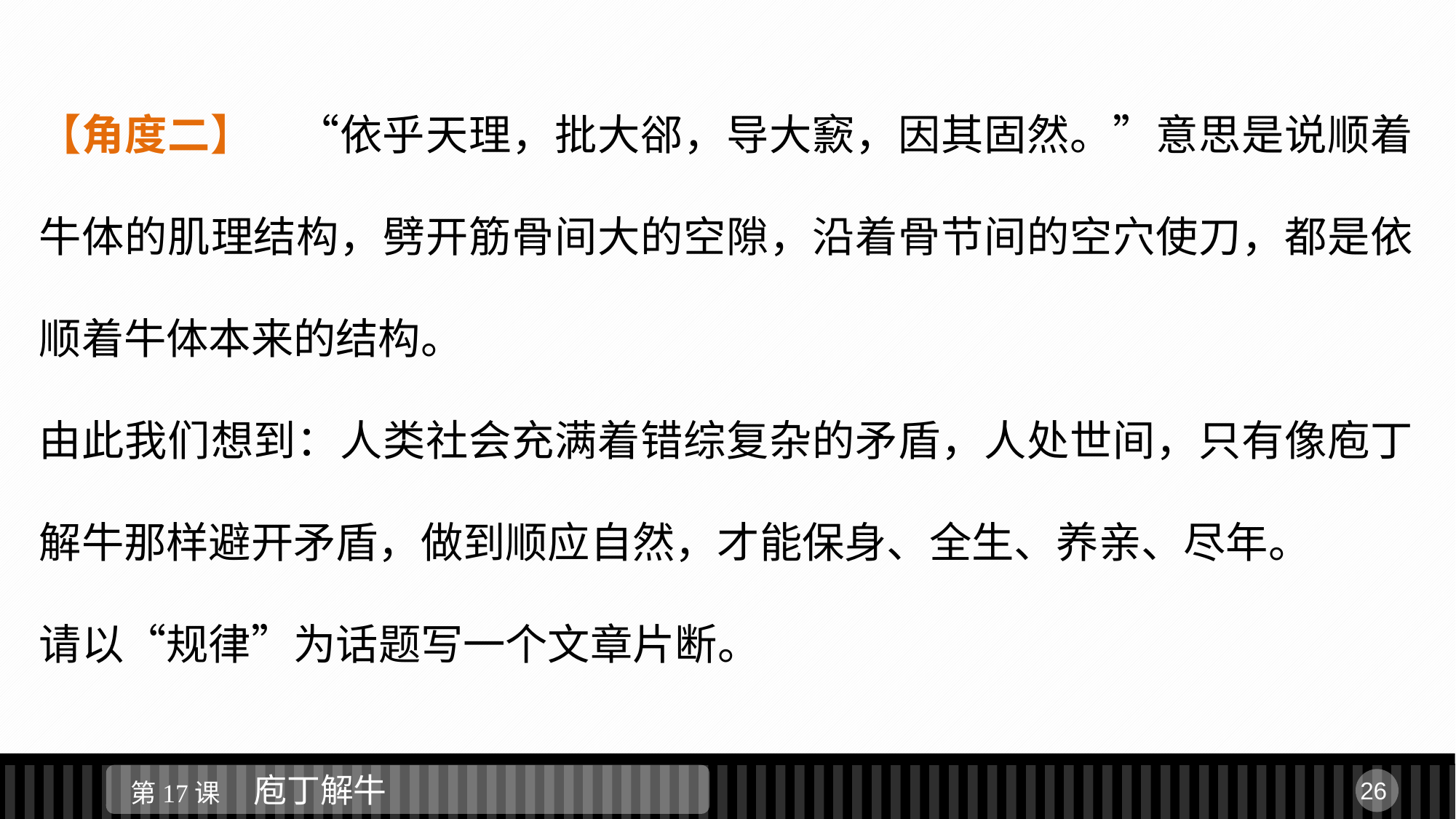

【角度二】　“依乎天理，批大郤，导大窾，因其固然。”意思是说顺着牛体的肌理结构，劈开筋骨间大的空隙，沿着骨节间的空穴使刀，都是依顺着牛体本来的结构。
由此我们想到：人类社会充满着错综复杂的矛盾，人处世间，只有像庖丁解牛那样避开矛盾，做到顺应自然，才能保身、全生、养亲、尽年。
请以“规律”为话题写一个文章片断。